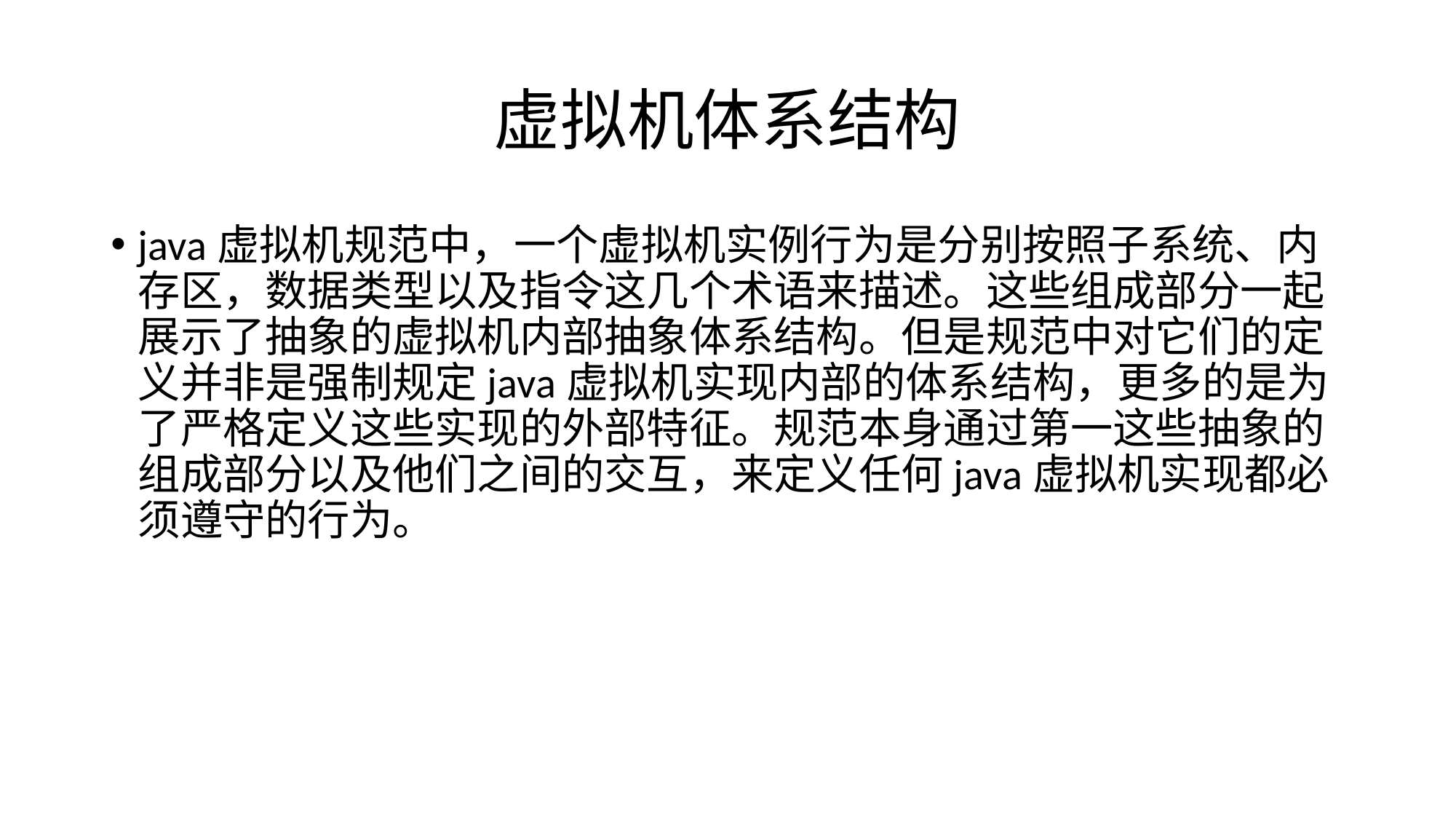

# 虚拟机体系结构
java虚拟机规范中，一个虚拟机实例行为是分别按照子系统、内存区，数据类型以及指令这几个术语来描述。这些组成部分一起展示了抽象的虚拟机内部抽象体系结构。但是规范中对它们的定义并非是强制规定java虚拟机实现内部的体系结构，更多的是为了严格定义这些实现的外部特征。规范本身通过第一这些抽象的组成部分以及他们之间的交互，来定义任何java虚拟机实现都必须遵守的行为。